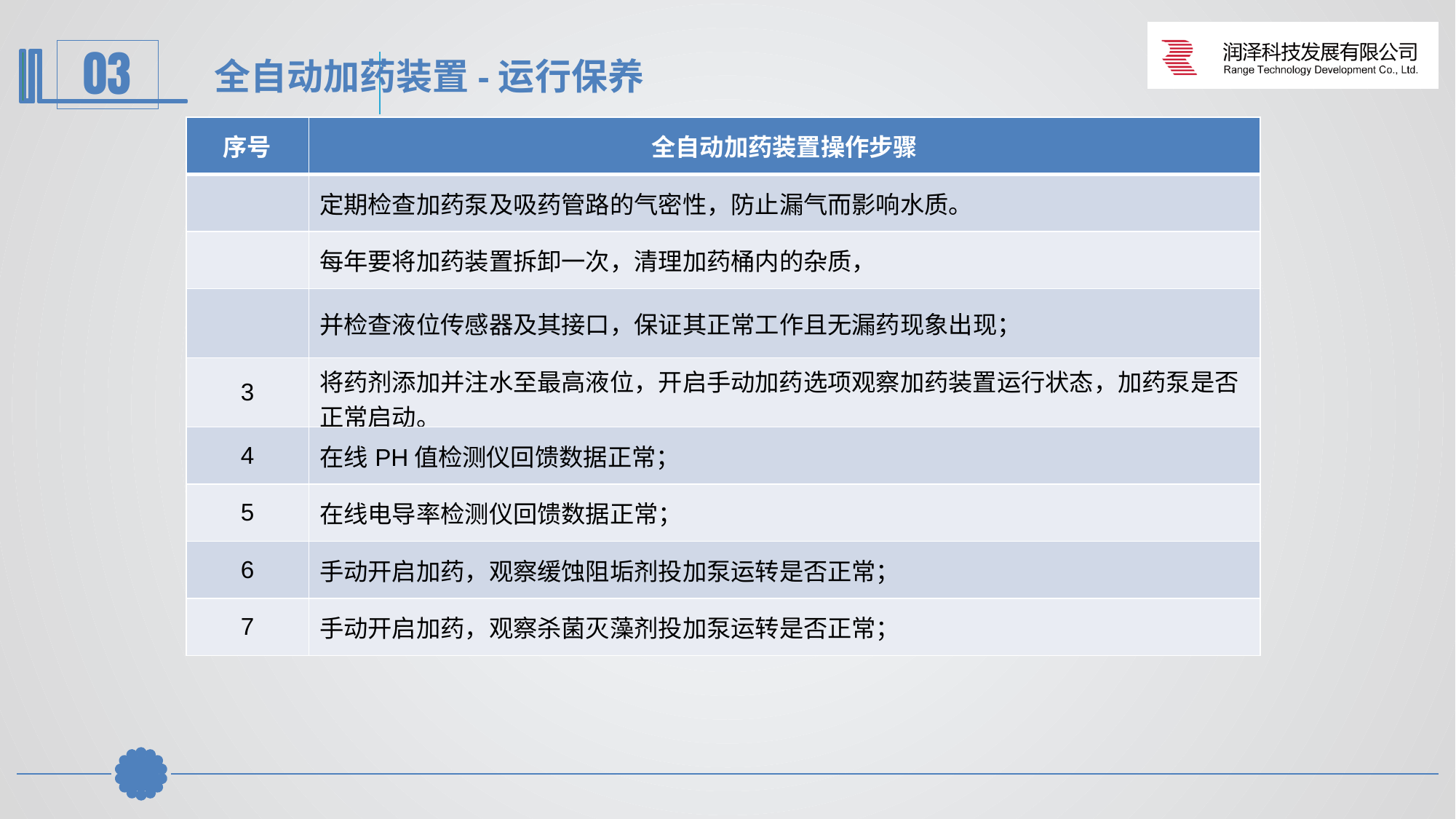

全自动加药装置-运行保养
| 序号 | 全自动加药装置操作步骤 |
| --- | --- |
|  | 定期检查加药泵及吸药管路的气密性，防止漏气而影响水质。 |
|  | 每年要将加药装置拆卸一次，清理加药桶内的杂质， |
|  | 并检查液位传感器及其接口，保证其正常工作且无漏药现象出现； |
| 3 | 将药剂添加并注水至最高液位，开启手动加药选项观察加药装置运行状态，加药泵是否正常启动。 |
| 4 | 在线PH值检测仪回馈数据正常； |
| 5 | 在线电导率检测仪回馈数据正常； |
| 6 | 手动开启加药，观察缓蚀阻垢剂投加泵运转是否正常； |
| 7 | 手动开启加药，观察杀菌灭藻剂投加泵运转是否正常； |
28